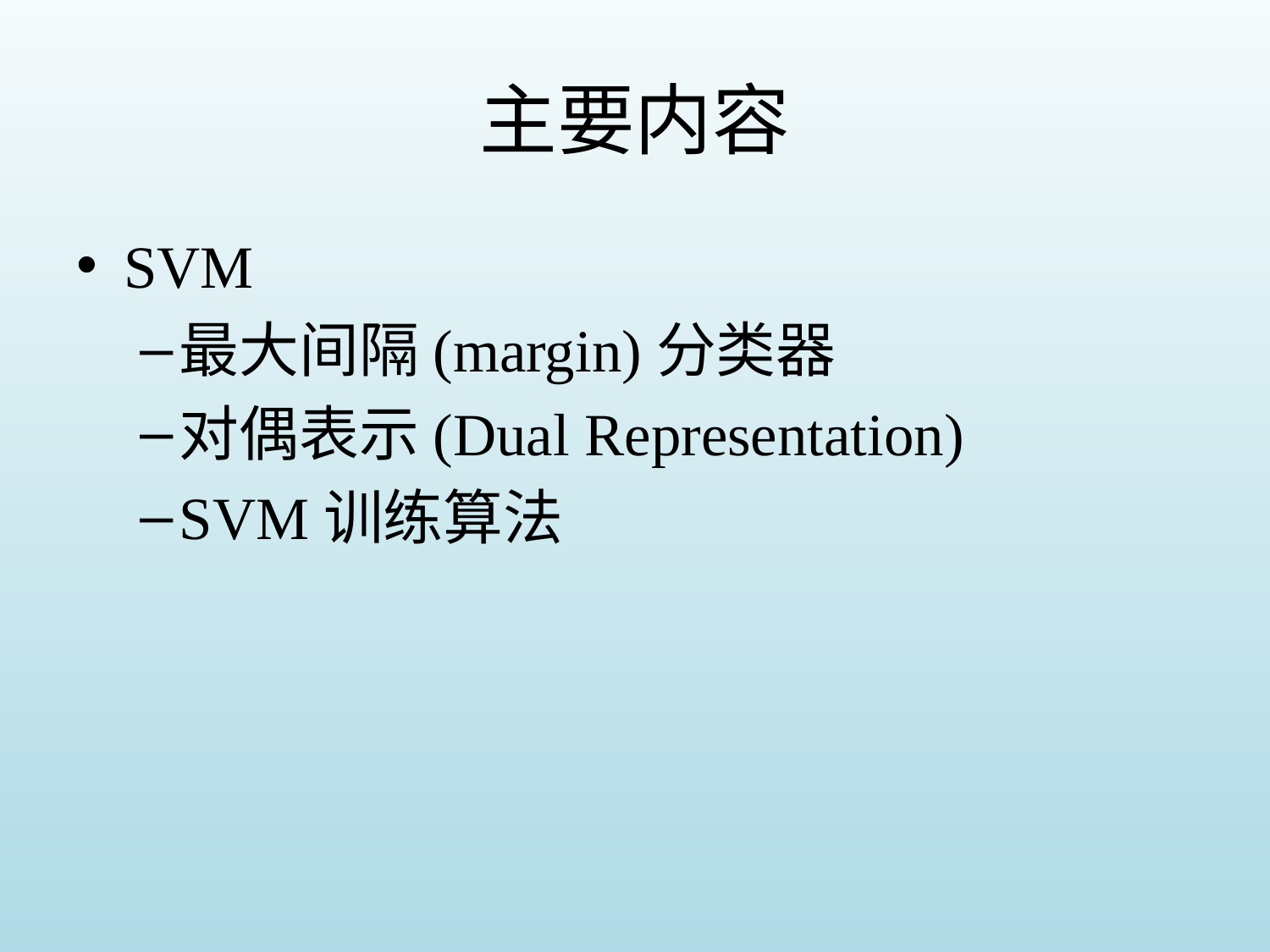

# 主要内容
SVM
最大间隔(margin)分类器
对偶表示(Dual Representation)
SVM训练算法